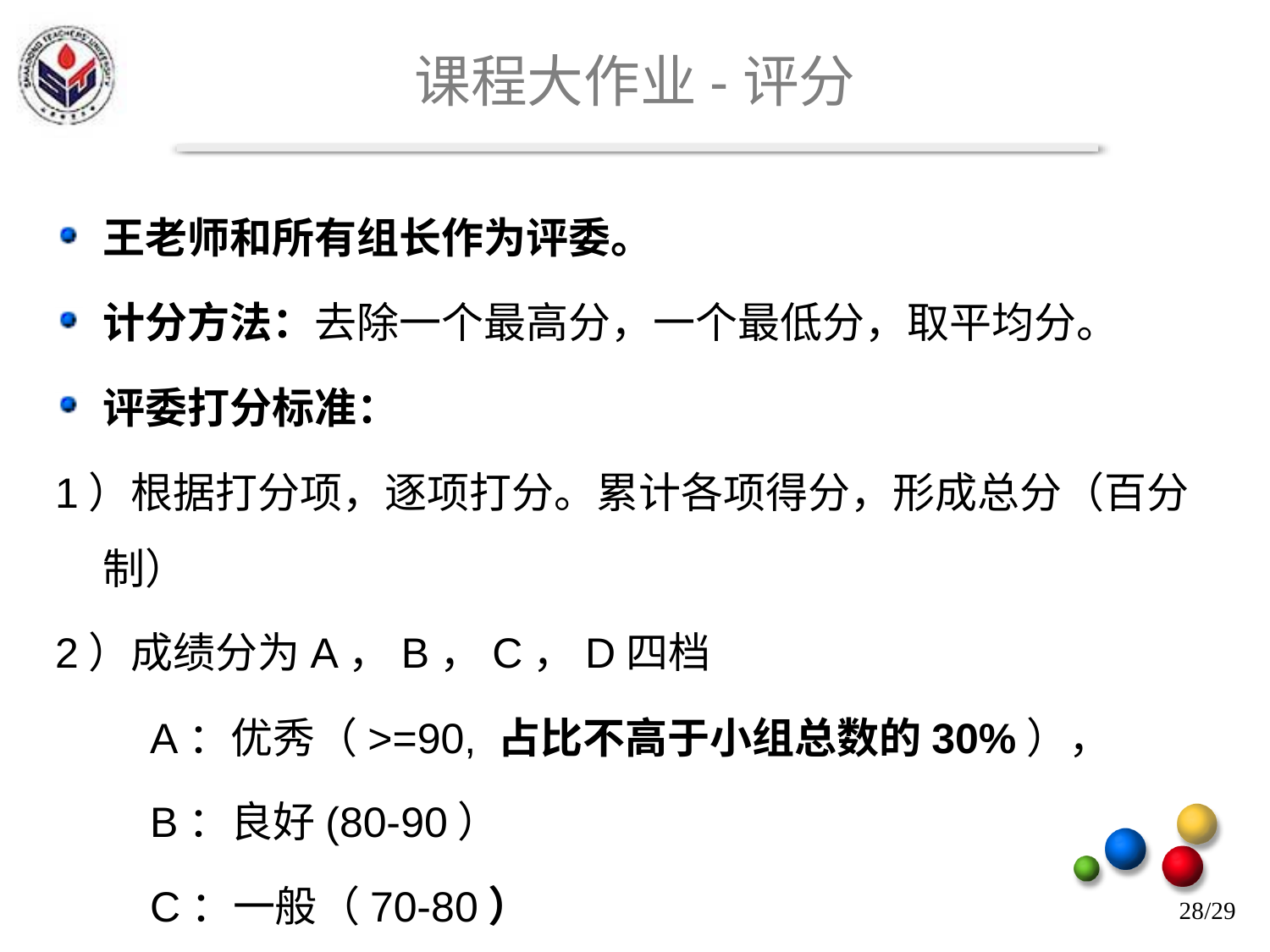

# 课程大作业-评分
王老师和所有组长作为评委。
计分方法：去除一个最高分，一个最低分，取平均分。
评委打分标准：
1）根据打分项，逐项打分。累计各项得分，形成总分（百分制）
2）成绩分为A，B，C，D四档
        A：优秀（>=90, 占比不高于小组总数的30%），
        B：良好(80-90）
        C：一般（70-80）
        D：及格（<70）

28/29